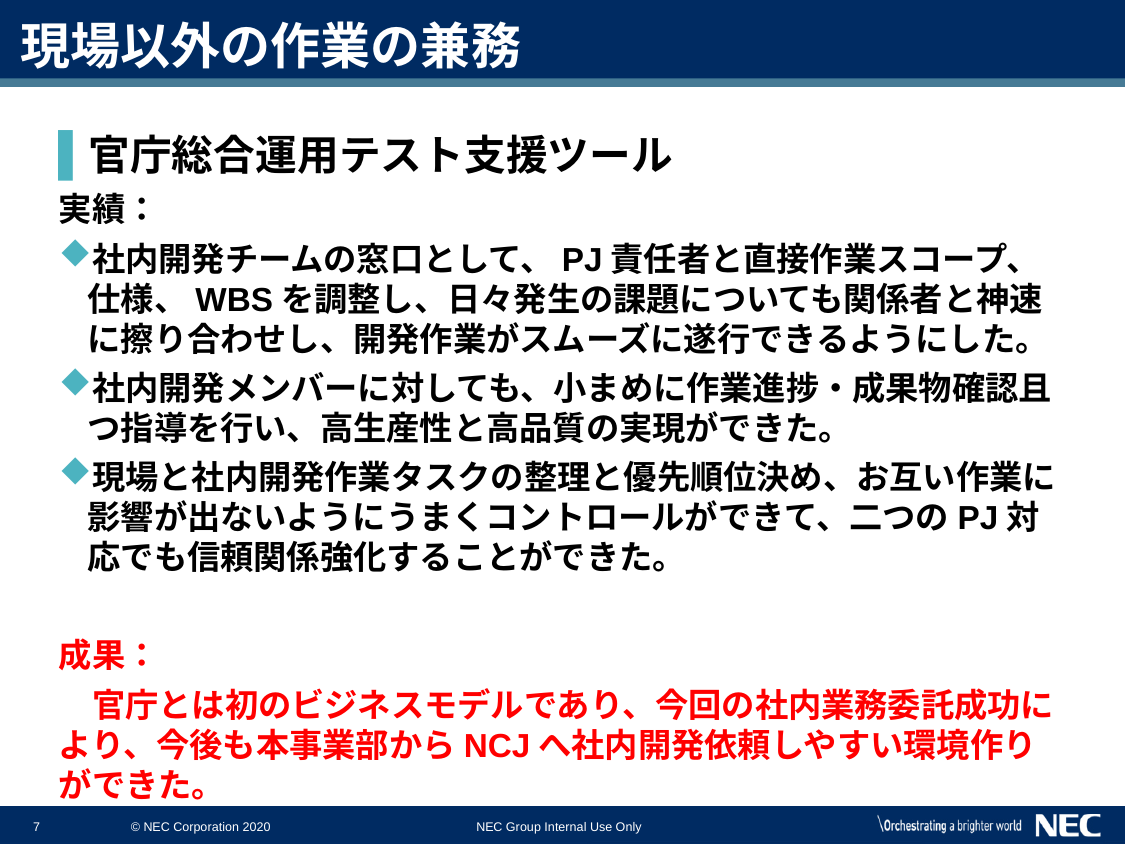

# 現場以外の作業の兼務
官庁総合運用テスト支援ツール
実績：
社内開発チームの窓口として、PJ責任者と直接作業スコープ、仕様、WBSを調整し、日々発生の課題についても関係者と神速に擦り合わせし、開発作業がスムーズに遂行できるようにした。
社内開発メンバーに対しても、小まめに作業進捗・成果物確認且つ指導を行い、高生産性と高品質の実現ができた。
現場と社内開発作業タスクの整理と優先順位決め、お互い作業に影響が出ないようにうまくコントロールができて、二つのPJ対応でも信頼関係強化することができた。

成果：
　官庁とは初のビジネスモデルであり、今回の社内業務委託成功により、今後も本事業部からNCJへ社内開発依頼しやすい環境作りができた。